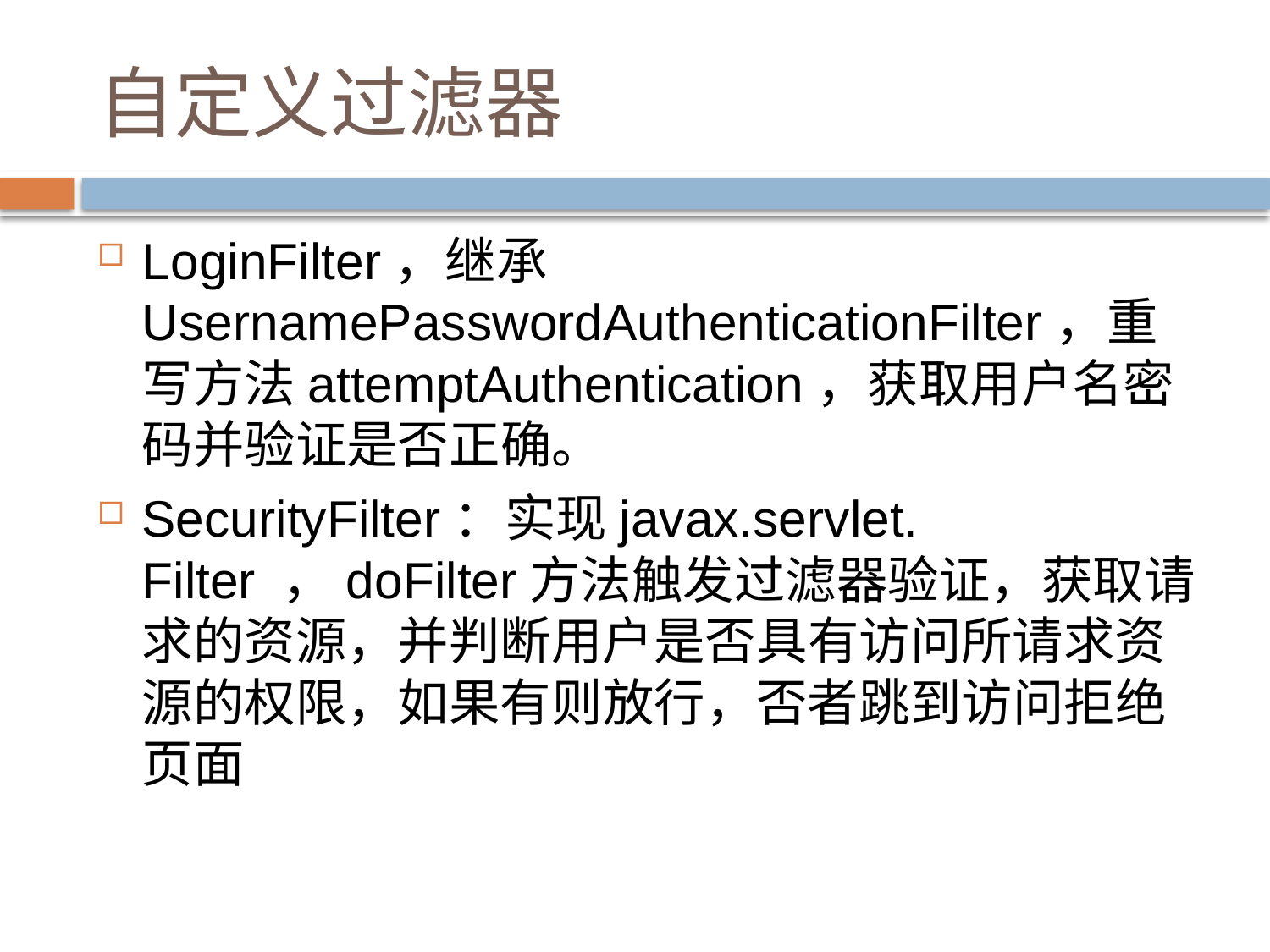

# 自定义过滤器
LoginFilter，继承UsernamePasswordAuthenticationFilter，重写方法attemptAuthentication，获取用户名密码并验证是否正确。
SecurityFilter：实现javax.servlet. Filter ，doFilter方法触发过滤器验证，获取请求的资源，并判断用户是否具有访问所请求资源的权限，如果有则放行，否者跳到访问拒绝页面